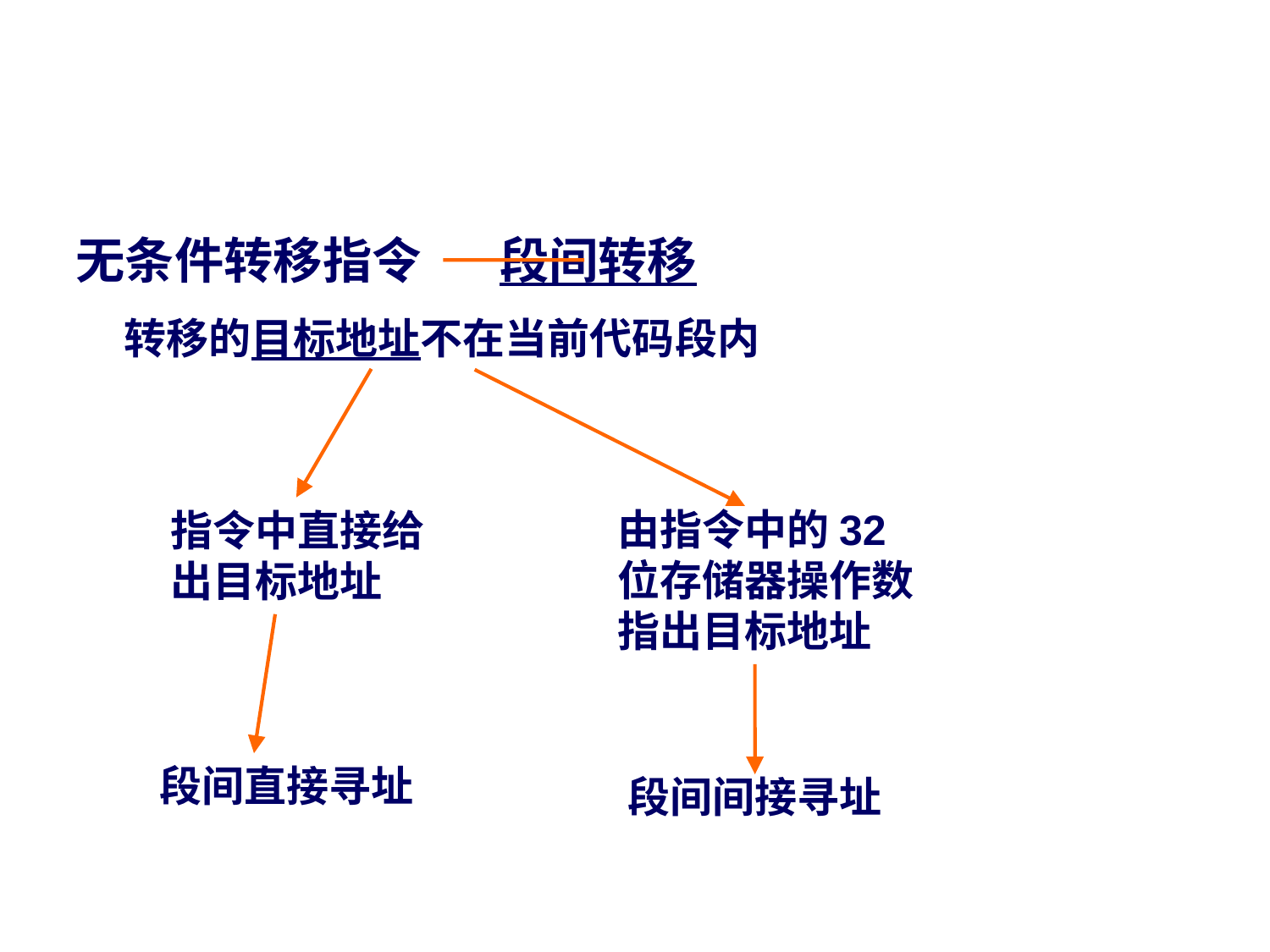

#
无条件转移指令       段间转移
    转移的目标地址不在当前代码段内

由指令中的32位存储器操作数指出目标地址
指令中直接给出目标地址

段间直接寻址
段间间接寻址